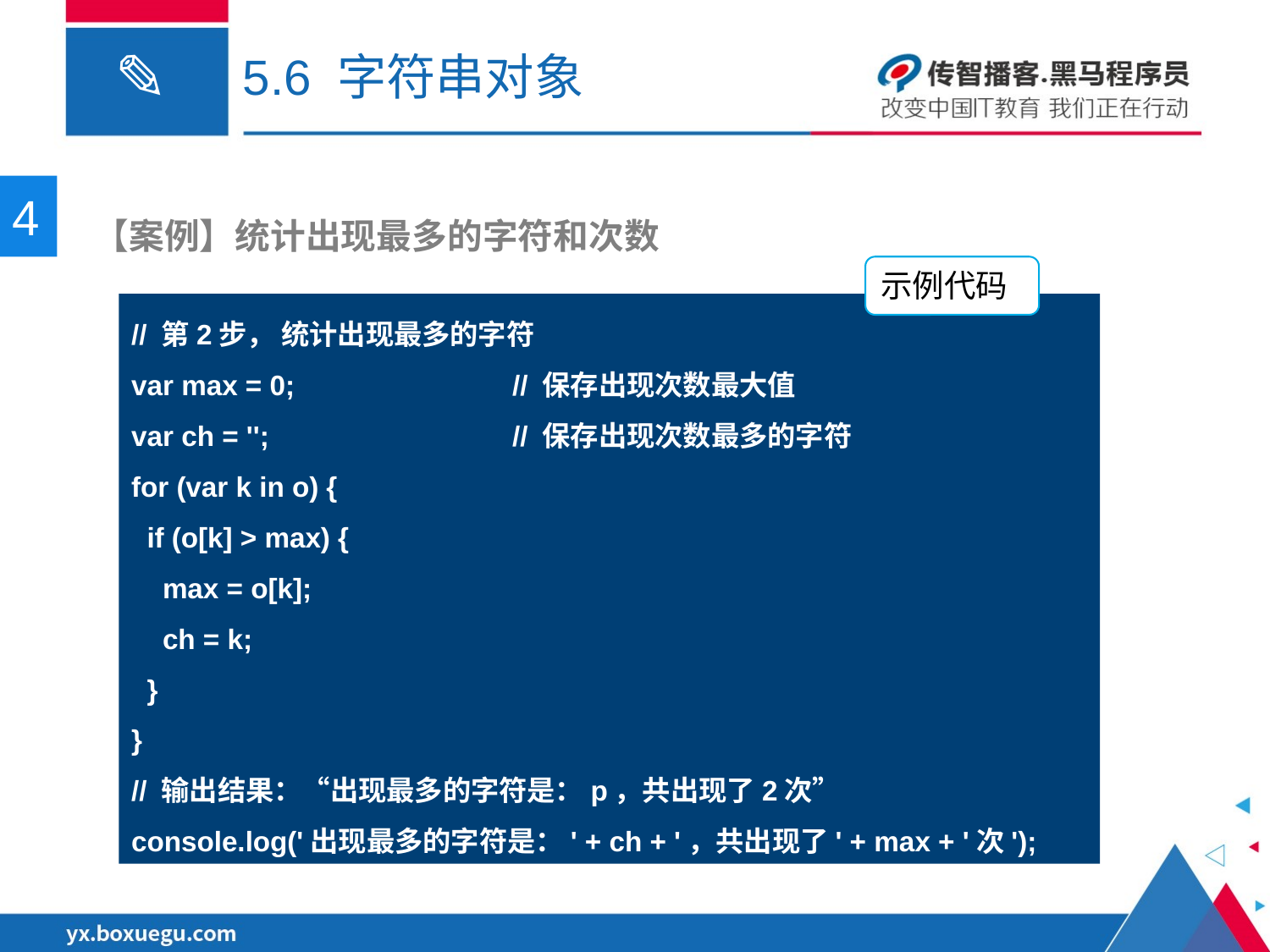

# 5.6 字符串对象

4
  【案例】统计出现最多的字符和次数
示例代码
// 第2步， 统计出现最多的字符
var max = 0;		// 保存出现次数最大值
var ch = '';		// 保存出现次数最多的字符
for (var k in o) {
  if (o[k] > max) {
    max = o[k];
    ch = k;
  }
}
// 输出结果：“出现最多的字符是：p，共出现了2次”
console.log('出现最多的字符是：' + ch + '，共出现了' + max + '次');